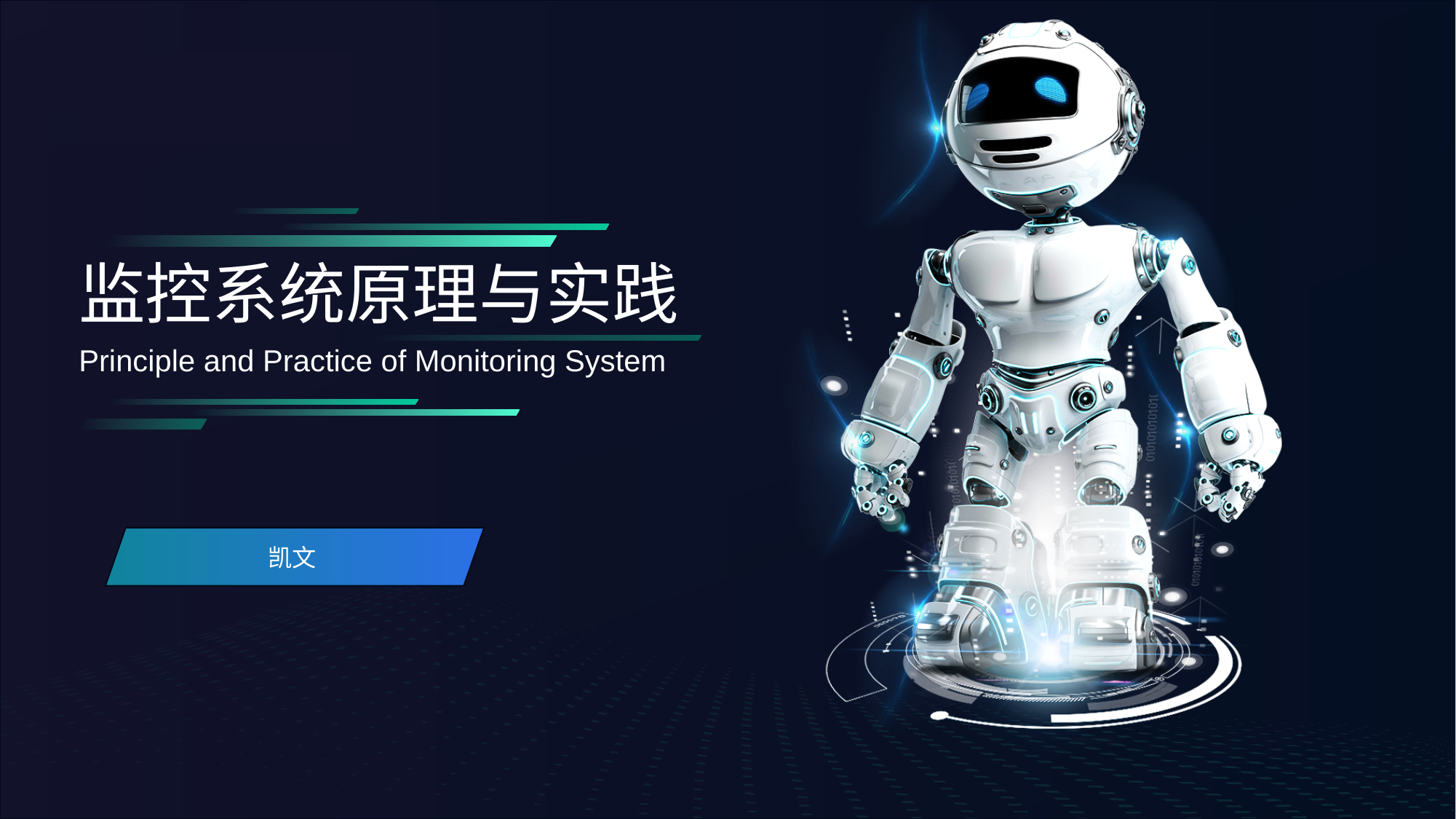

监控系统原理与实践

Principle and Practice of Monitoring System

凯文